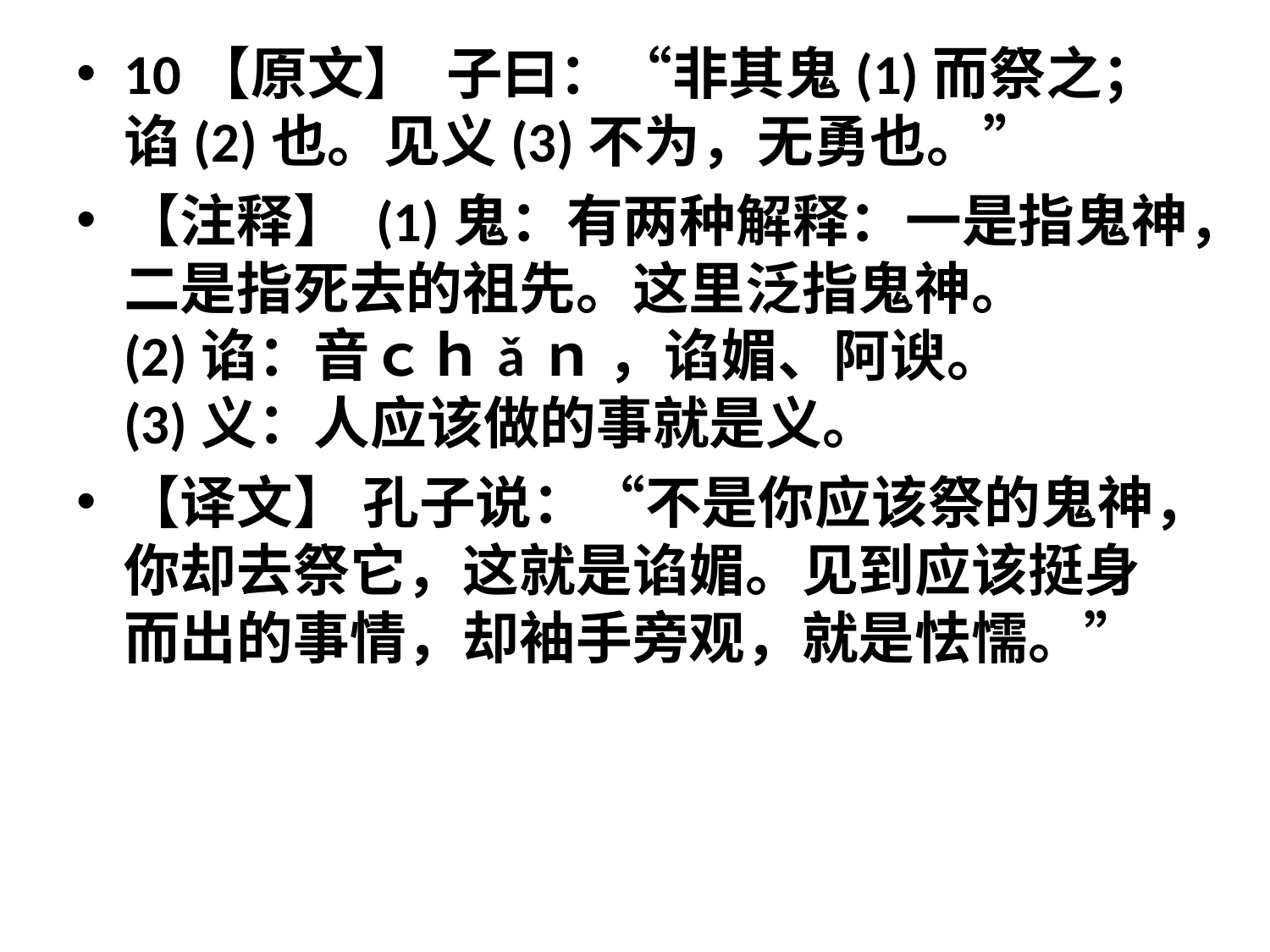

# 10【原文】  子曰：“非其鬼(1)而祭之；谄(2)也。见义(3)不为，无勇也。”
【注释】 (1)鬼：有两种解释：一是指鬼神，二是指死去的祖先。这里泛指鬼神。 
(2)谄：音ｃｈǎｎ ，谄媚、阿谀。 
(3)义：人应该做的事就是义。
【译文】 孔子说：“不是你应该祭的鬼神，你却去祭它，这就是谄媚。见到应该挺身而出的事情，却袖手旁观，就是怯懦。”